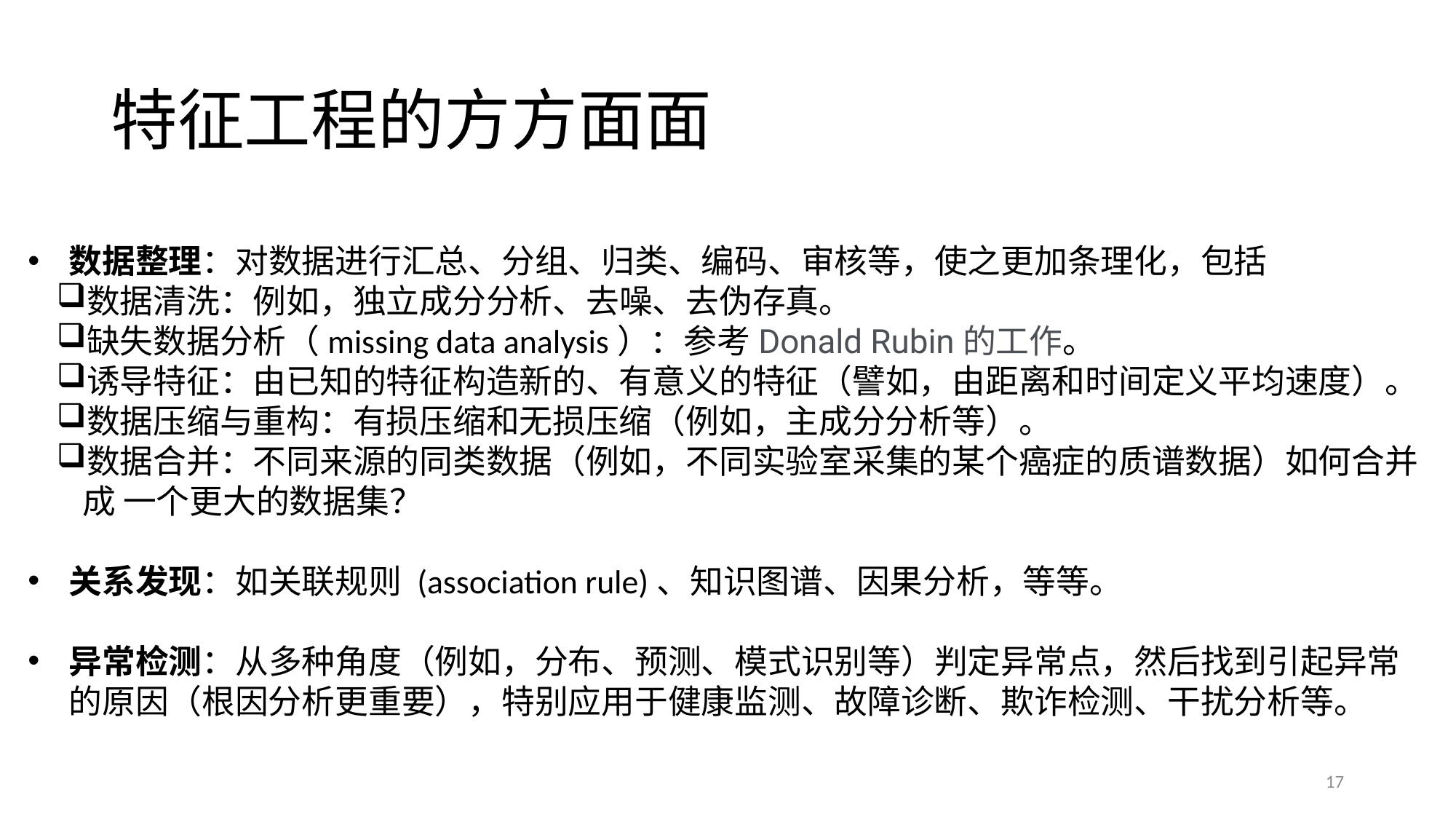

# 特征工程的方方面面
数据整理：对数据进行汇总、分组、归类、编码、审核等，使之更加条理化，包括
数据清洗：例如，独立成分分析、去噪、去伪存真。
缺失数据分析（missing data analysis）：参考Donald Rubin的工作。
诱导特征：由已知的特征构造新的、有意义的特征（譬如，由距离和时间定义平均速度）。
数据压缩与重构：有损压缩和无损压缩（例如，主成分分析等）。
数据合并：不同来源的同类数据（例如，不同实验室采集的某个癌症的质谱数据）如何合并成 一个更大的数据集？

关系发现：如关联规则 (association rule)、知识图谱、因果分析，等等。

异常检测：从多种角度（例如，分布、预测、模式识别等）判定异常点，然后找到引起异常的原因（根因分析更重要），特别应用于健康监测、故障诊断、欺诈检测、干扰分析等。
17